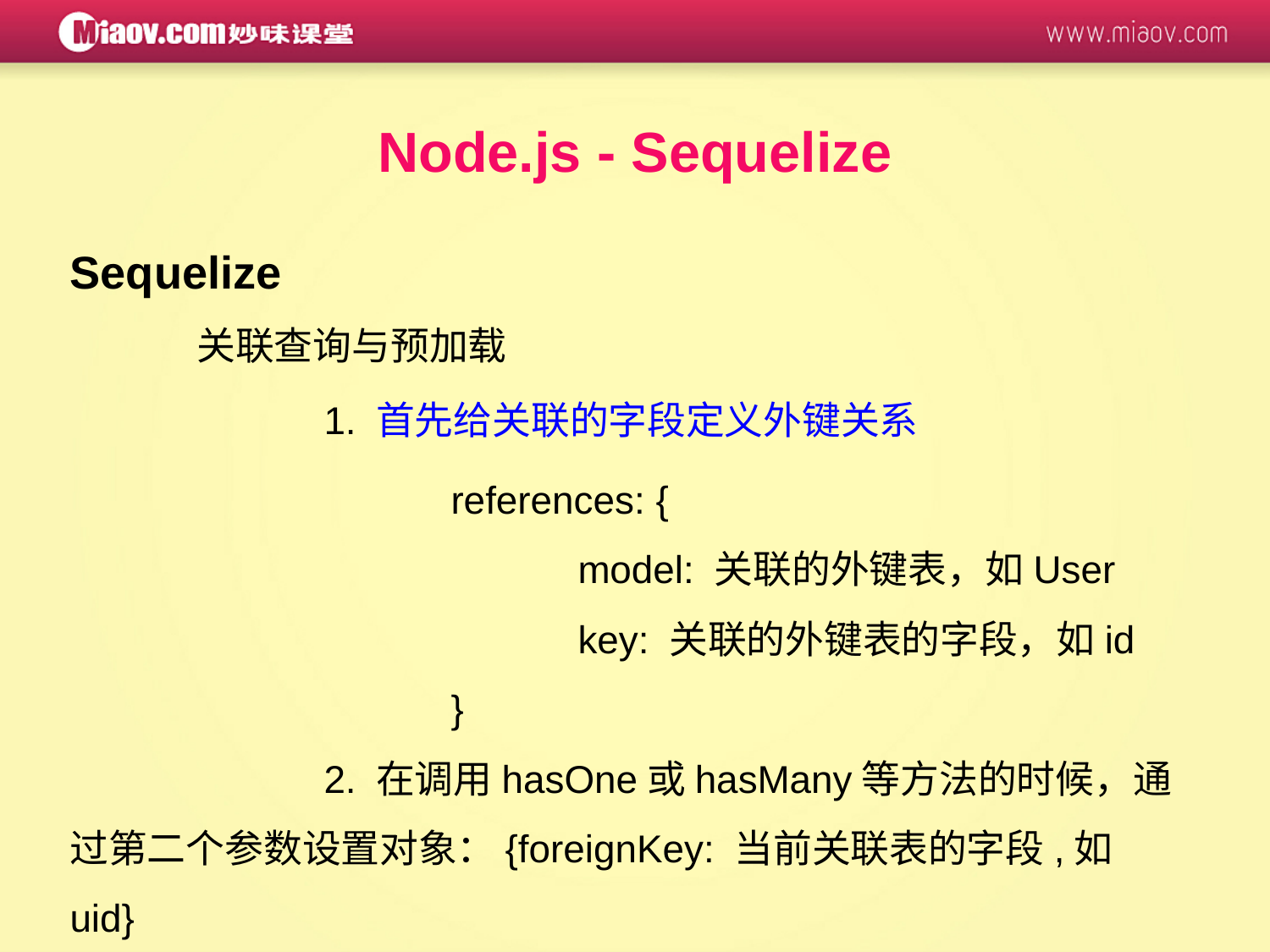

Node.js - Sequelize
Sequelize
	关联查询与预加载
		1. 首先给关联的字段定义外键关系
			references: {
				model: 关联的外键表，如User
				key: 关联的外键表的字段，如id
			}
		2. 在调用hasOne或hasMany等方法的时候，通过第二个参数设置对象：{foreignKey: 当前关联表的字段,如uid}